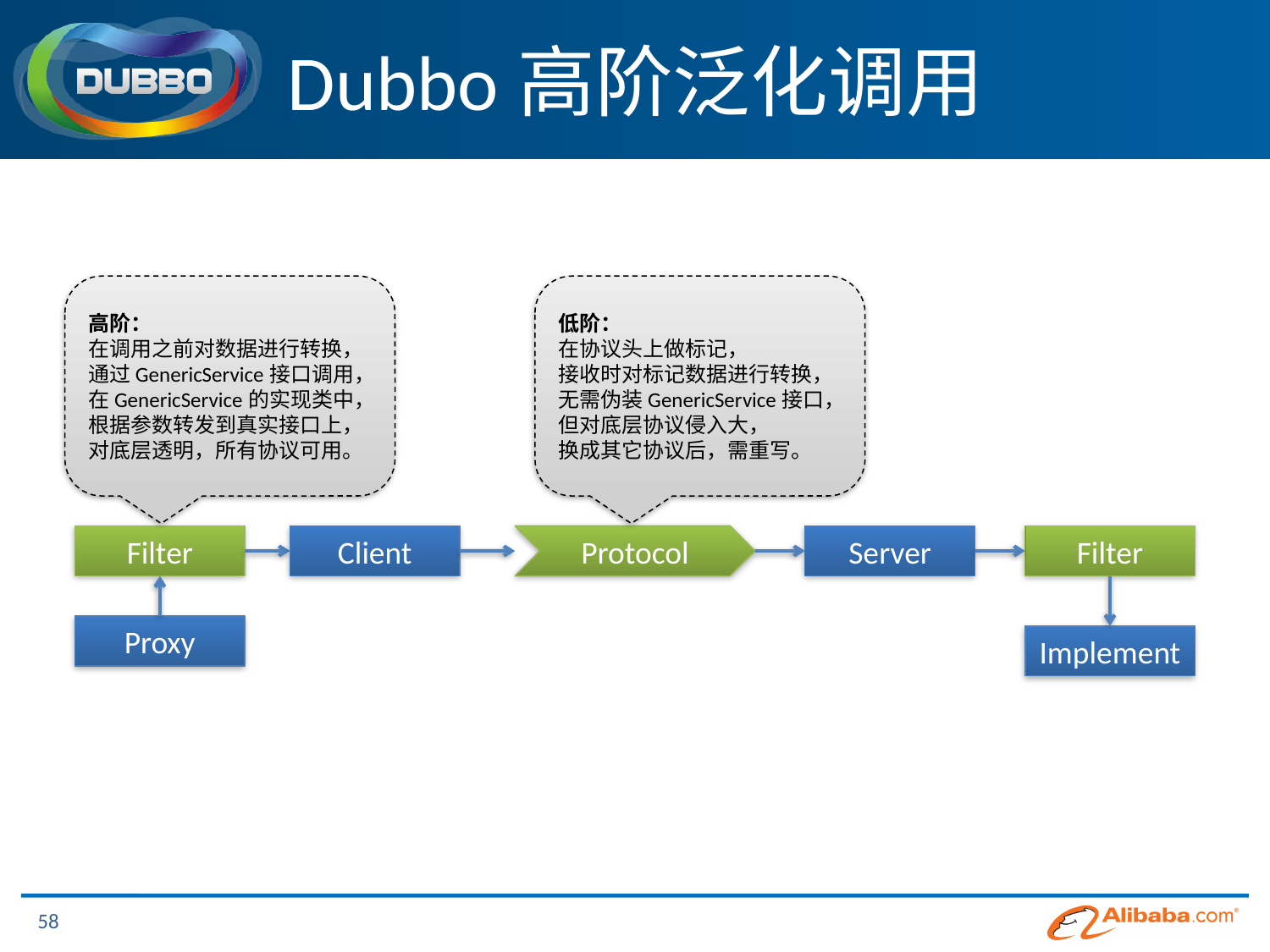

# Dubbo高阶泛化调用
高阶：
在调用之前对数据进行转换，
通过GenericService接口调用，
在GenericService的实现类中，根据参数转发到真实接口上，
对底层透明，所有协议可用。
低阶：
在协议头上做标记，
接收时对标记数据进行转换，
无需伪装GenericService接口，
但对底层协议侵入大，
换成其它协议后，需重写。
Filter
Client
Protocol
Server
Filter
Proxy
Implement
58